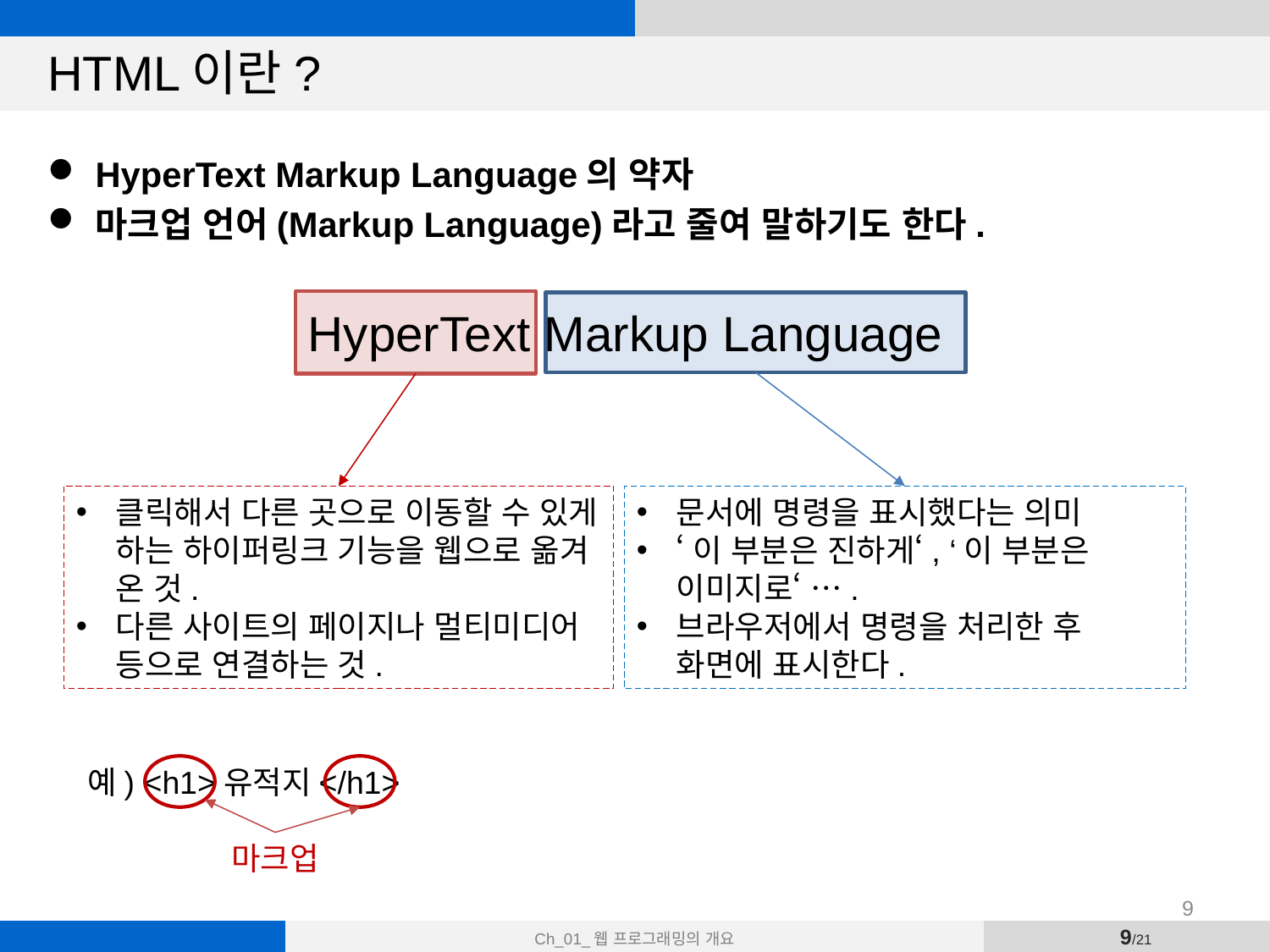

# HTML이란?
HyperText Markup Language의 약자
마크업 언어(Markup Language)라고 줄여 말하기도 한다.

HyperText Markup Language
클릭해서 다른 곳으로 이동할 수 있게 하는 하이퍼링크 기능을 웹으로 옮겨 온 것.
다른 사이트의 페이지나 멀티미디어 등으로 연결하는 것.
문서에 명령을 표시했다는 의미
‘이 부분은 진하게‘, ‘이 부분은 이미지로‘ ….
브라우저에서 명령을 처리한 후 화면에 표시한다.
예) <h1>유적지</h1>

마크업
9